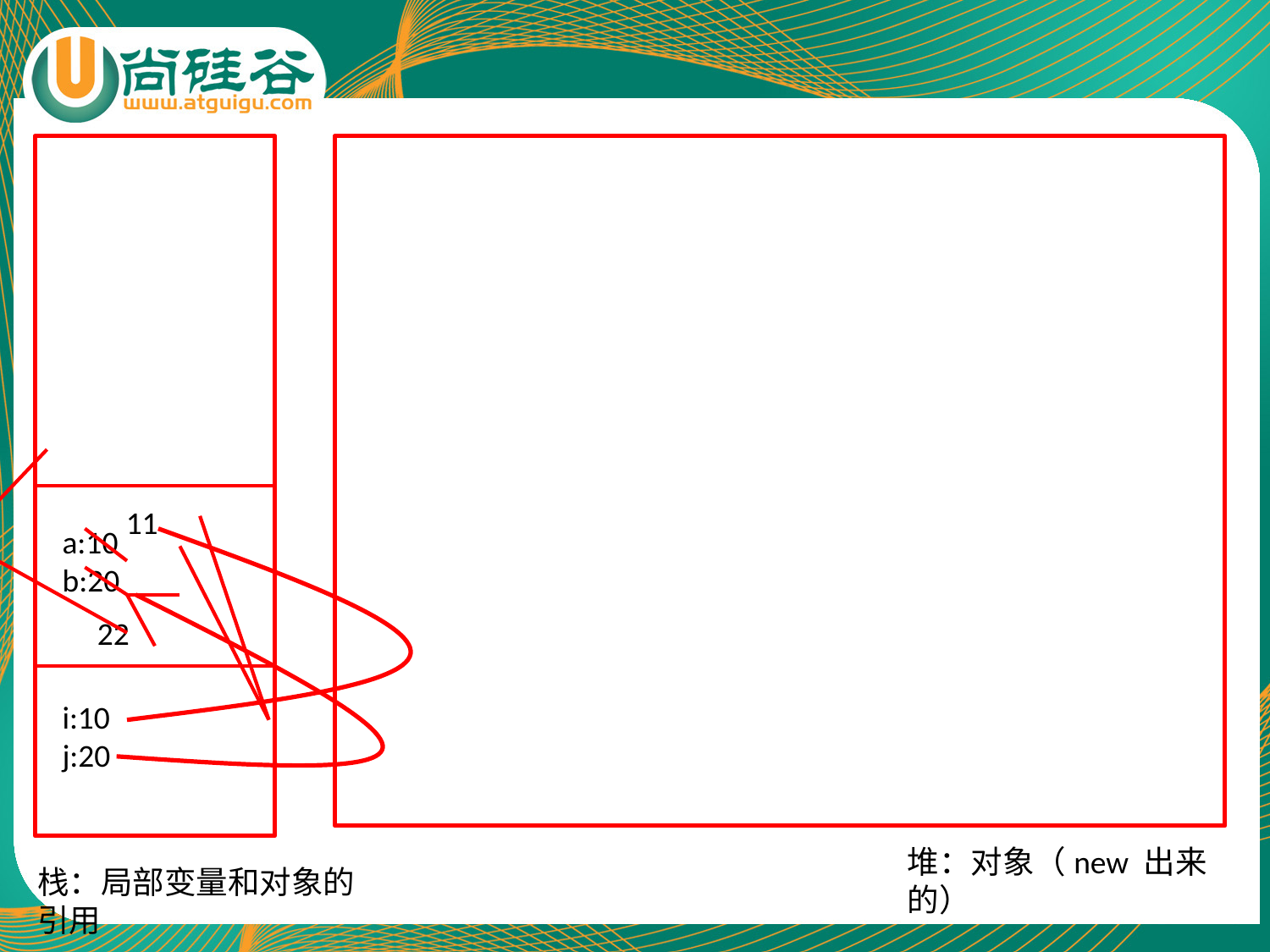

11
add
a:10
b:20

22
i:10
j:20
main
堆：对象（new 出来的）
栈：局部变量和对象的引用